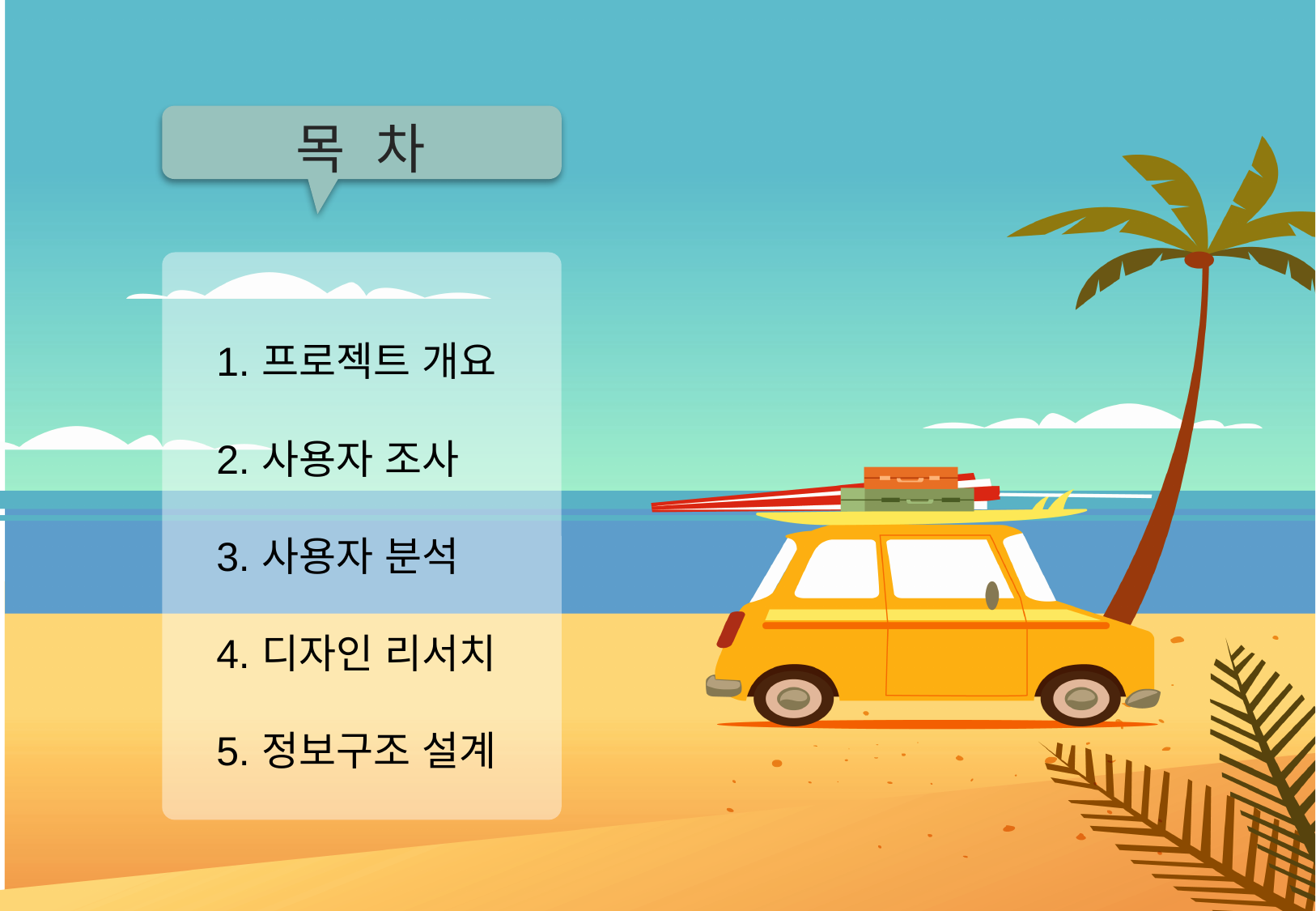

목  차

프로젝트 개요
사용자 조사
사용자 분석
디자인 리서치
정보구조 설계